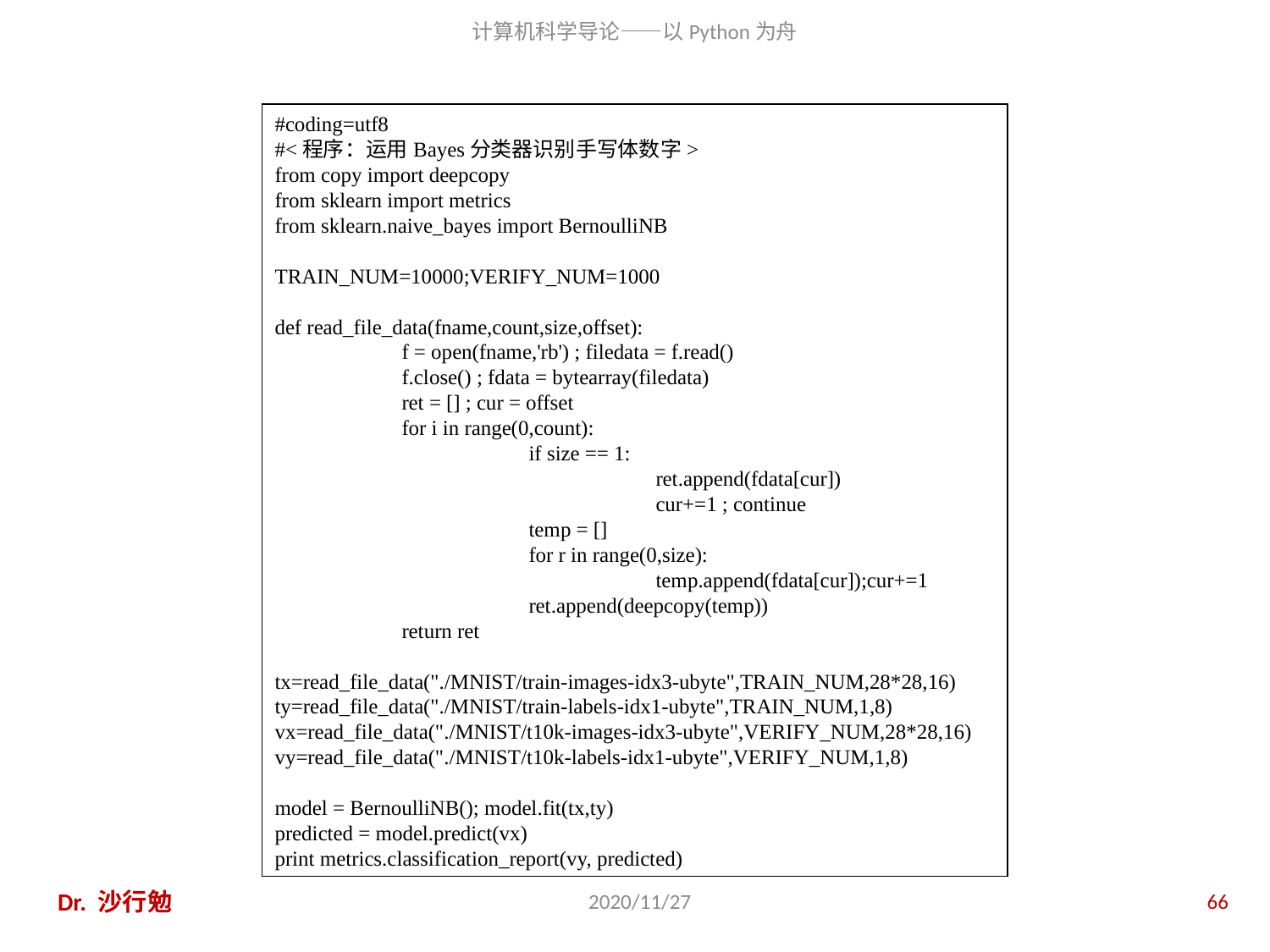

#coding=utf8
#<程序：运用Bayes分类器识别手写体数字>
from copy import deepcopy
from sklearn import metrics
from sklearn.naive_bayes import BernoulliNB

TRAIN_NUM=10000;VERIFY_NUM=1000

def read_file_data(fname,count,size,offset):
	f = open(fname,'rb') ; filedata = f.read()
	f.close() ; fdata = bytearray(filedata)
	ret = [] ; cur = offset
	for i in range(0,count):
		if size == 1:
			ret.append(fdata[cur])
			cur+=1 ; continue
		temp = []
		for r in range(0,size):
			temp.append(fdata[cur]);cur+=1
		ret.append(deepcopy(temp))
	return ret

tx=read_file_data("./MNIST/train-images-idx3-ubyte",TRAIN_NUM,28*28,16)
ty=read_file_data("./MNIST/train-labels-idx1-ubyte",TRAIN_NUM,1,8)
vx=read_file_data("./MNIST/t10k-images-idx3-ubyte",VERIFY_NUM,28*28,16)
vy=read_file_data("./MNIST/t10k-labels-idx1-ubyte",VERIFY_NUM,1,8)

model = BernoulliNB(); model.fit(tx,ty)
predicted = model.predict(vx)
print metrics.classification_report(vy, predicted)
Dr. 沙行勉
2020/11/27
66